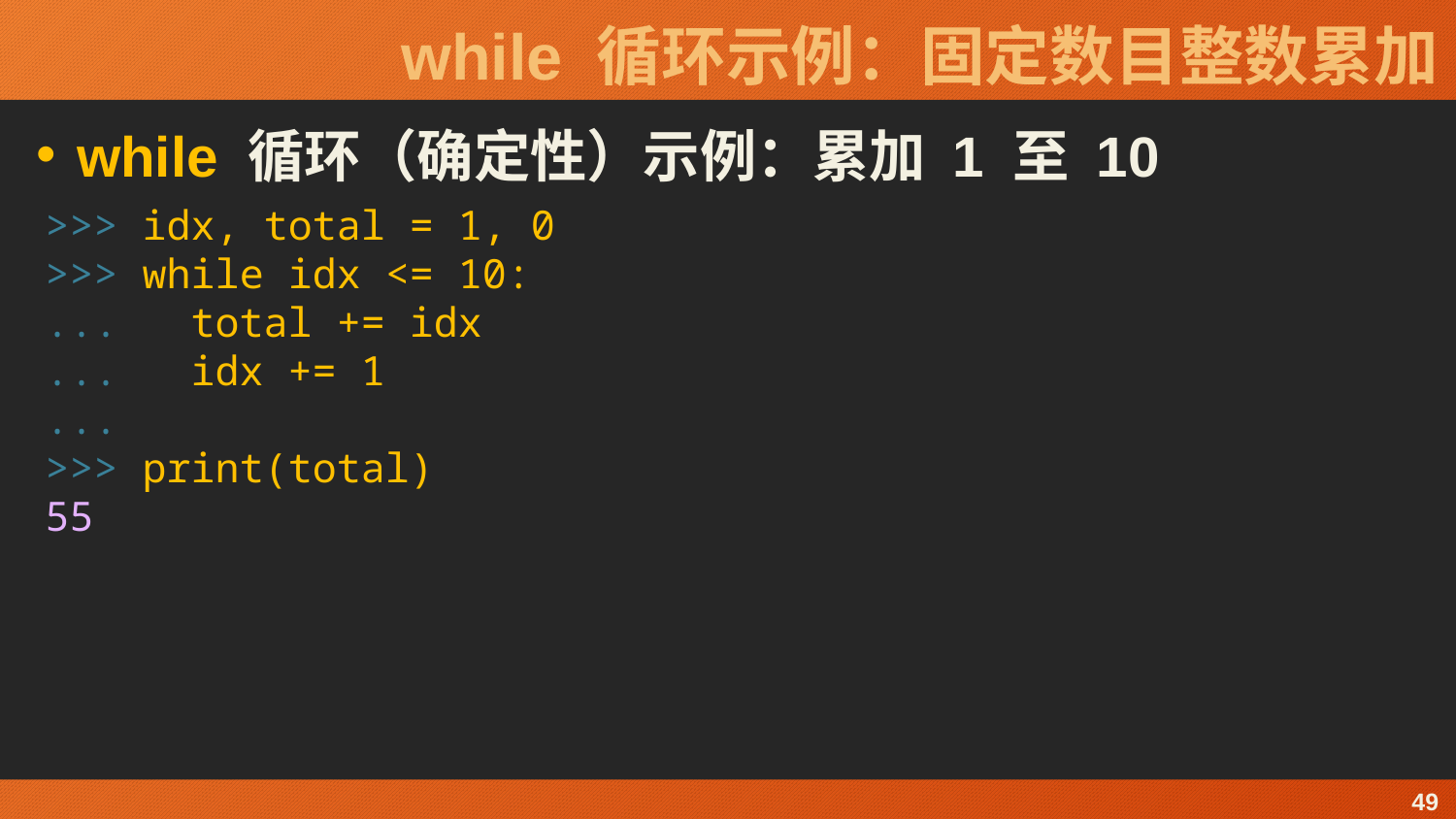

# while 循环示例：固定数目整数累加
while 循环（确定性）示例：累加 1 至 10
>>> idx, total = 1, 0
>>> while idx <= 10:
...   total += idx
...   idx += 1
...
>>> print(total)
55
49